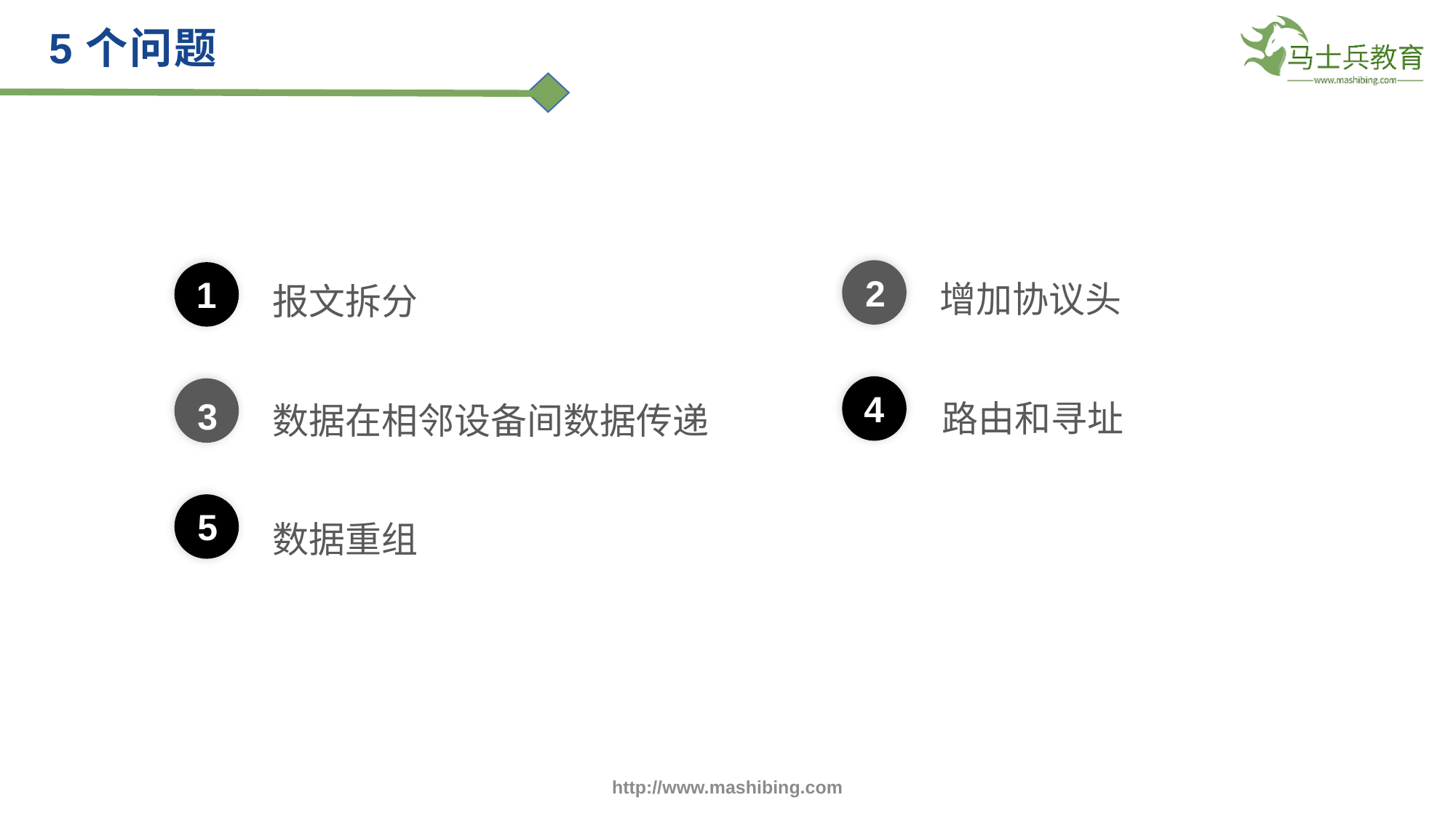

5个问题
增加协议头
报文拆分

2
1
路由和寻址
数据在相邻设备间数据传递

4
3
数据重组

5